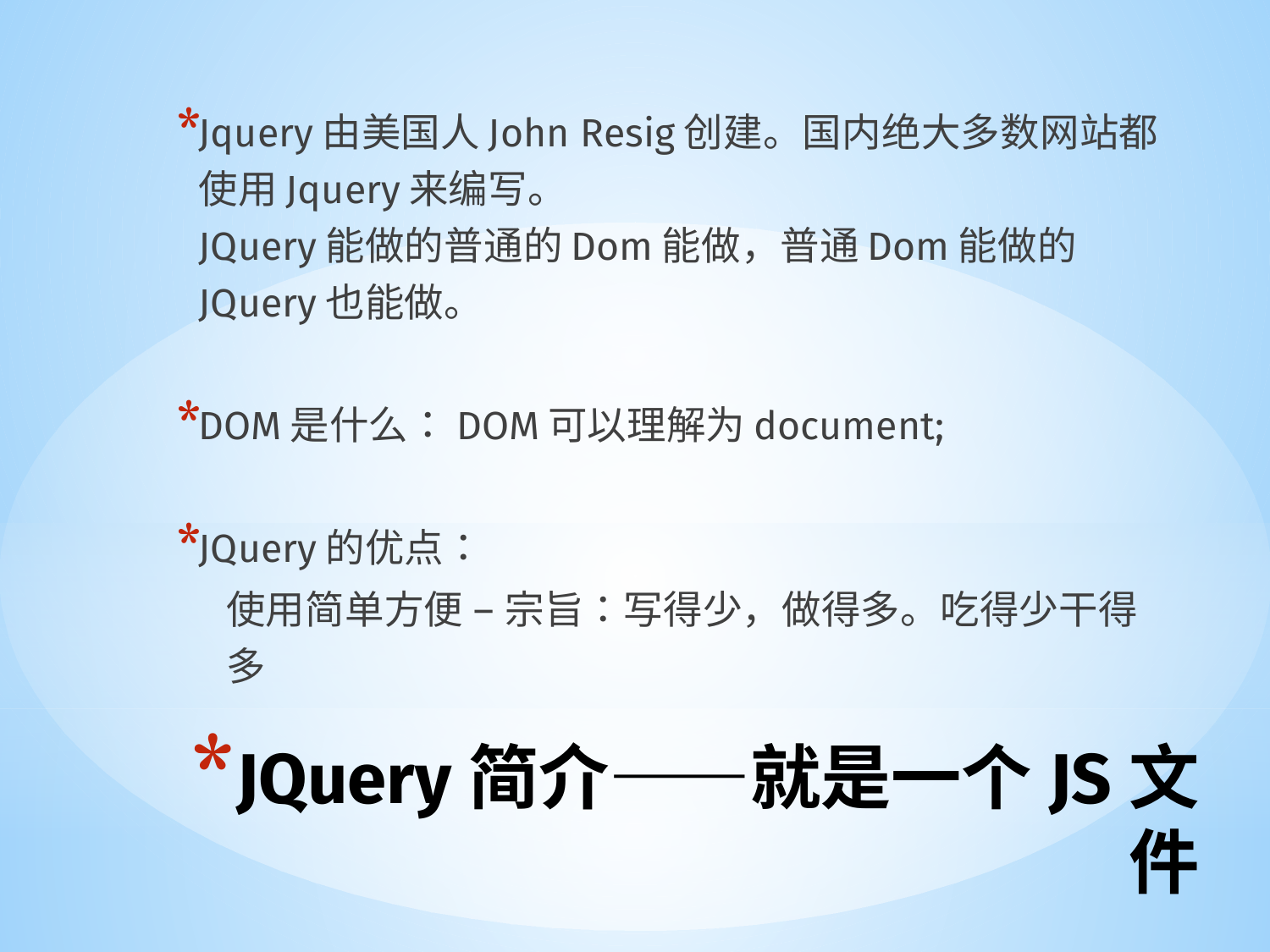

Jquery由美国人John Resig创建。国内绝大多数网站都使用Jquery来编写。
JQuery能做的普通的Dom能做，普通Dom能做的JQuery也能做。

DOM是什么：DOM可以理解为document;

JQuery的优点：
使用简单方便 – 宗旨：写得少，做得多。吃得少干得多
# JQuery简介——就是一个JS文件